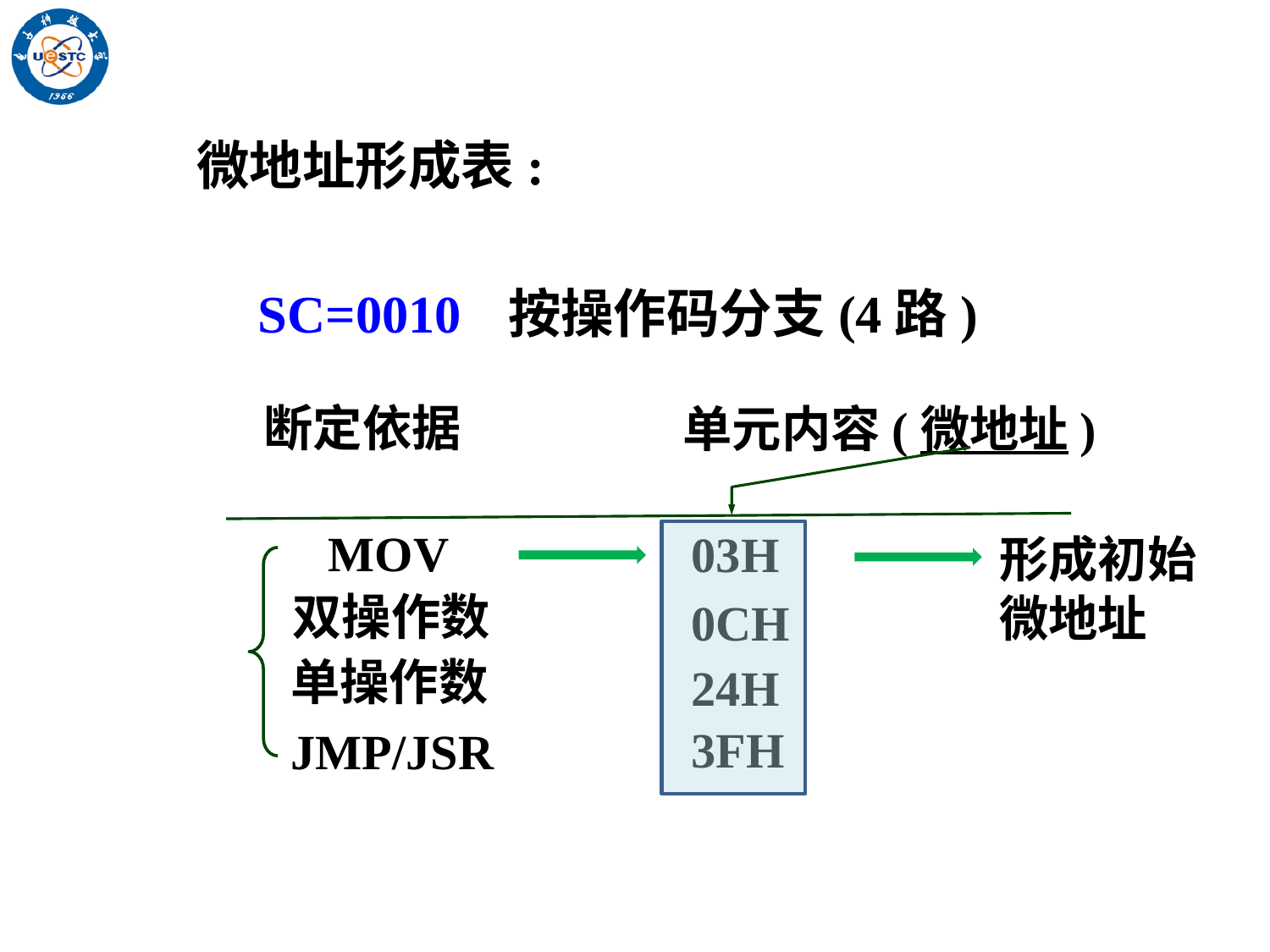

微地址形成表:
SC=0010
按操作码分支(4路)
断定依据
单元内容(微地址)

MOV
03H

形成初始微地址

双操作数
0CH
单操作数
24H
3FH
JMP/JSR